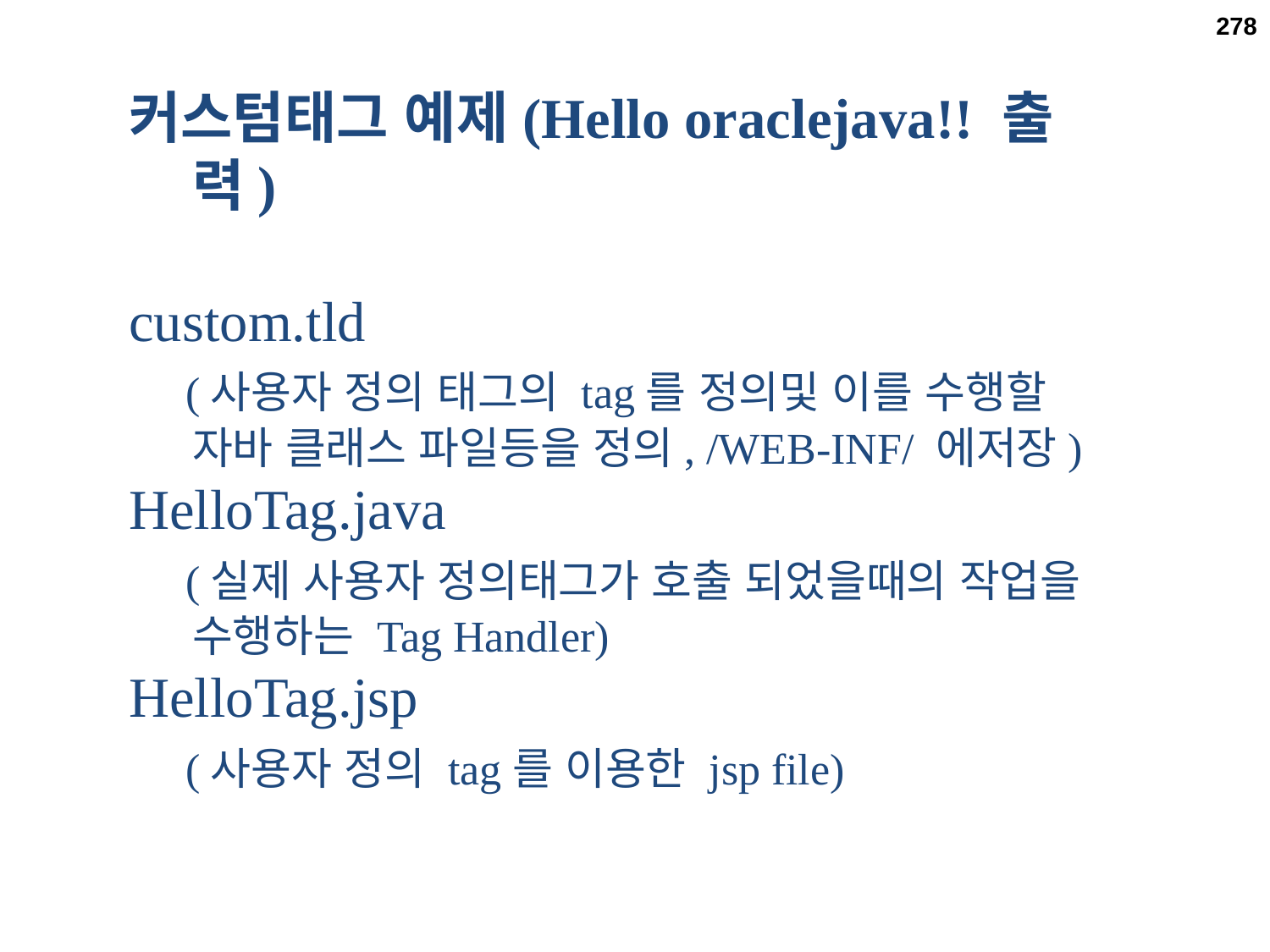

278
커스텀태그 예제(Hello oraclejava!! 출력)

custom.tld
    (사용자 정의 태그의 tag를 정의및 이를 수행할 자바 클래스 파일등을 정의, /WEB-INF/ 에저장)
HelloTag.java
    (실제 사용자 정의태그가 호출 되었을때의 작업을 수행하는 Tag Handler)
HelloTag.jsp
    (사용자 정의 tag를 이용한 jsp file)